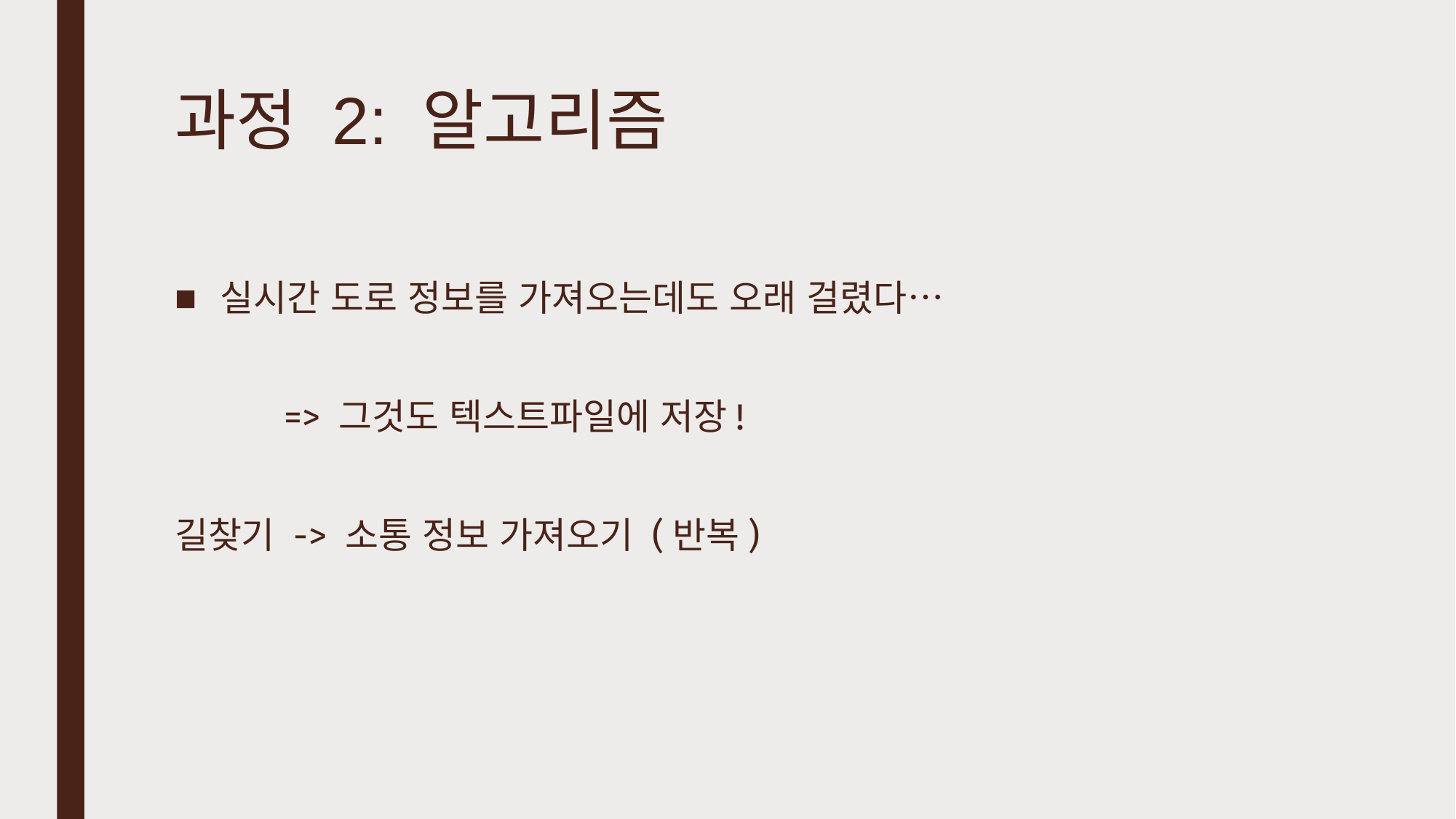

# 과정 2: 알고리즘
실시간 도로 정보를 가져오는데도 오래 걸렸다…

	=> 그것도 텍스트파일에 저장!

길찾기 -> 소통 정보 가져오기 (반복)